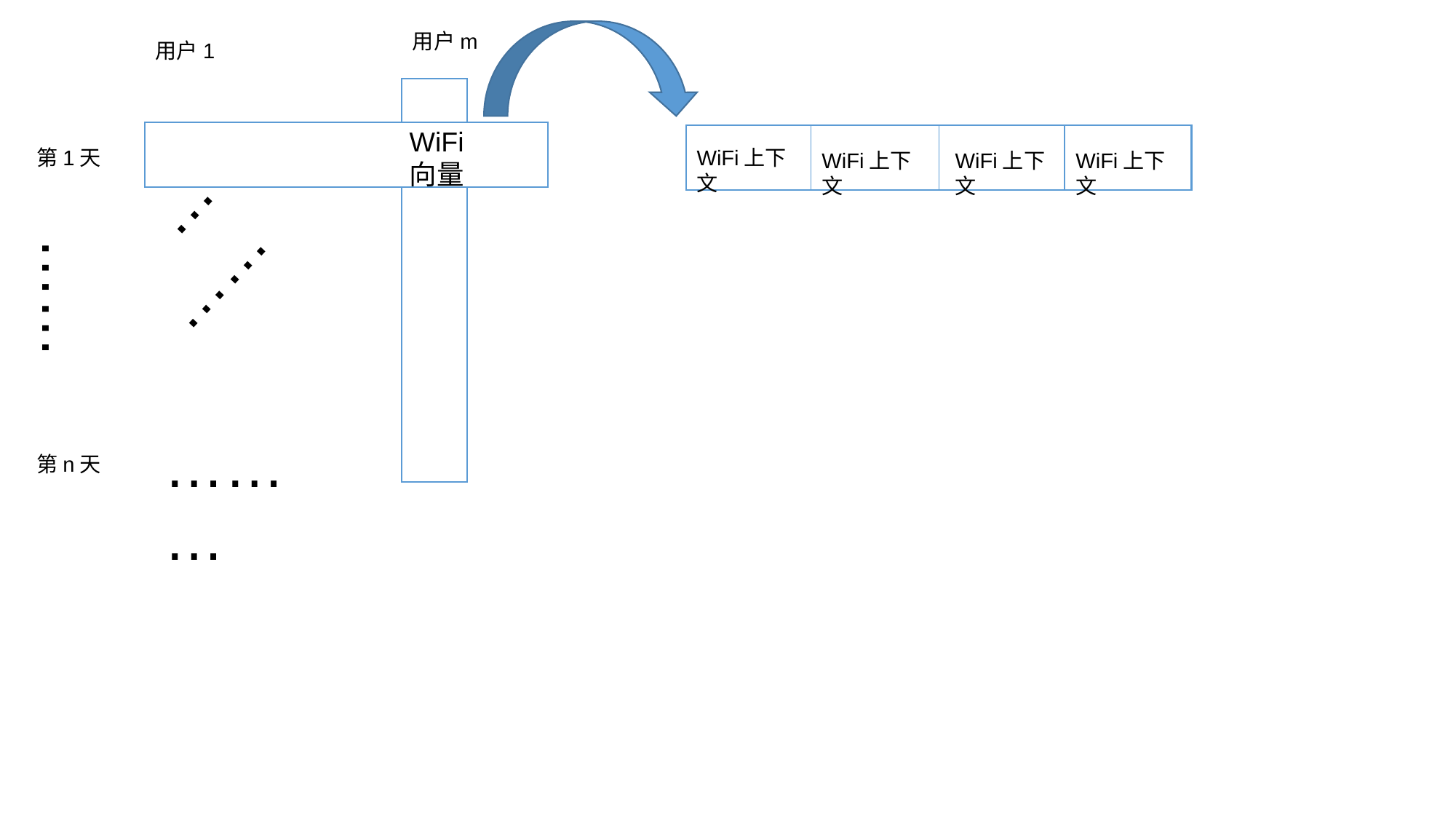

用户m
用户1
WiFi向量

第1天
WiFi上下文
WiFi上下文
WiFi上下文
WiFi上下文

………
………
………
第n天